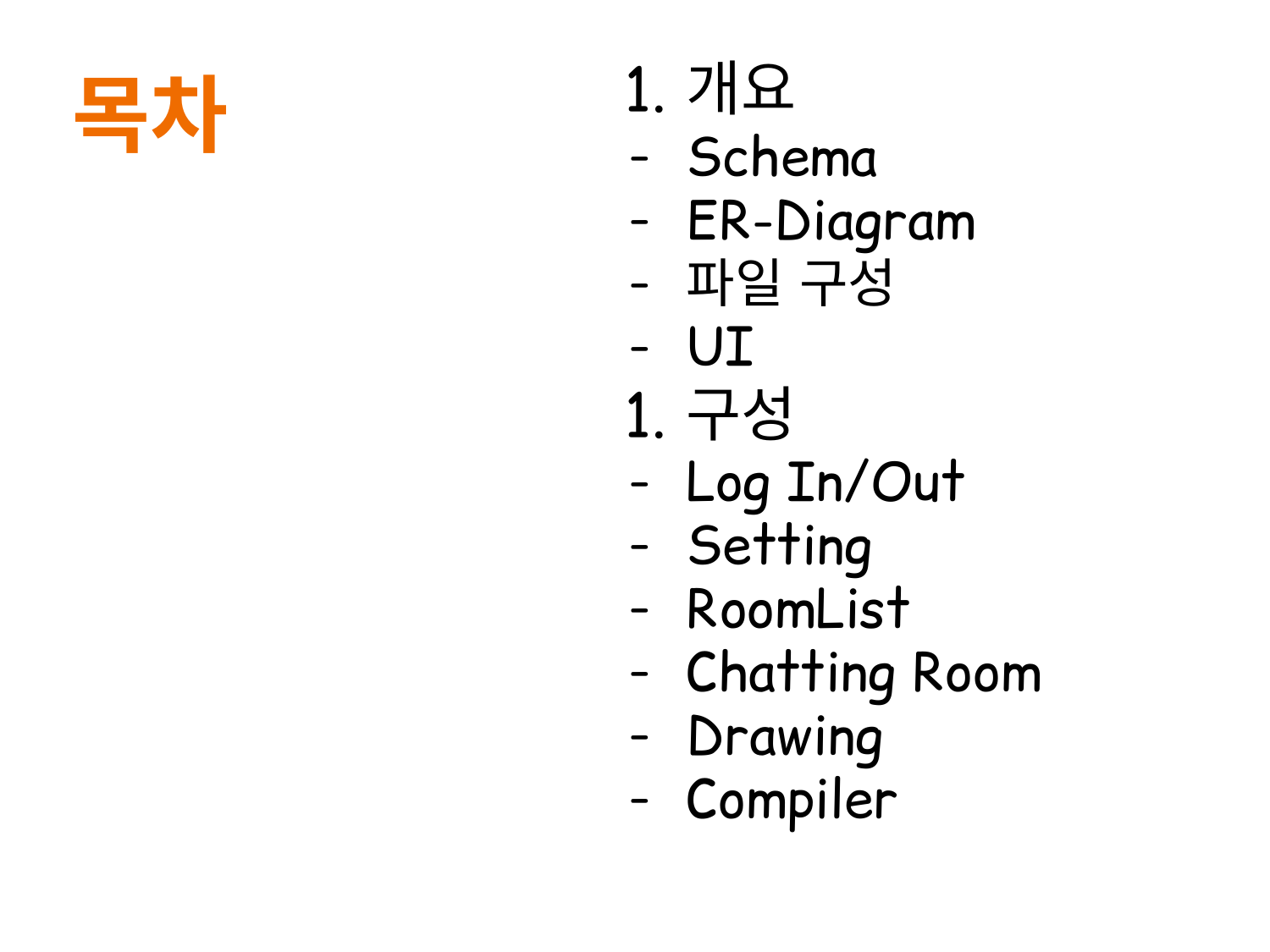

개요
Schema
ER-Diagram
파일 구성
UI
구성
Log In/Out
Setting
RoomList
Chatting Room
Drawing
Compiler
# 목차